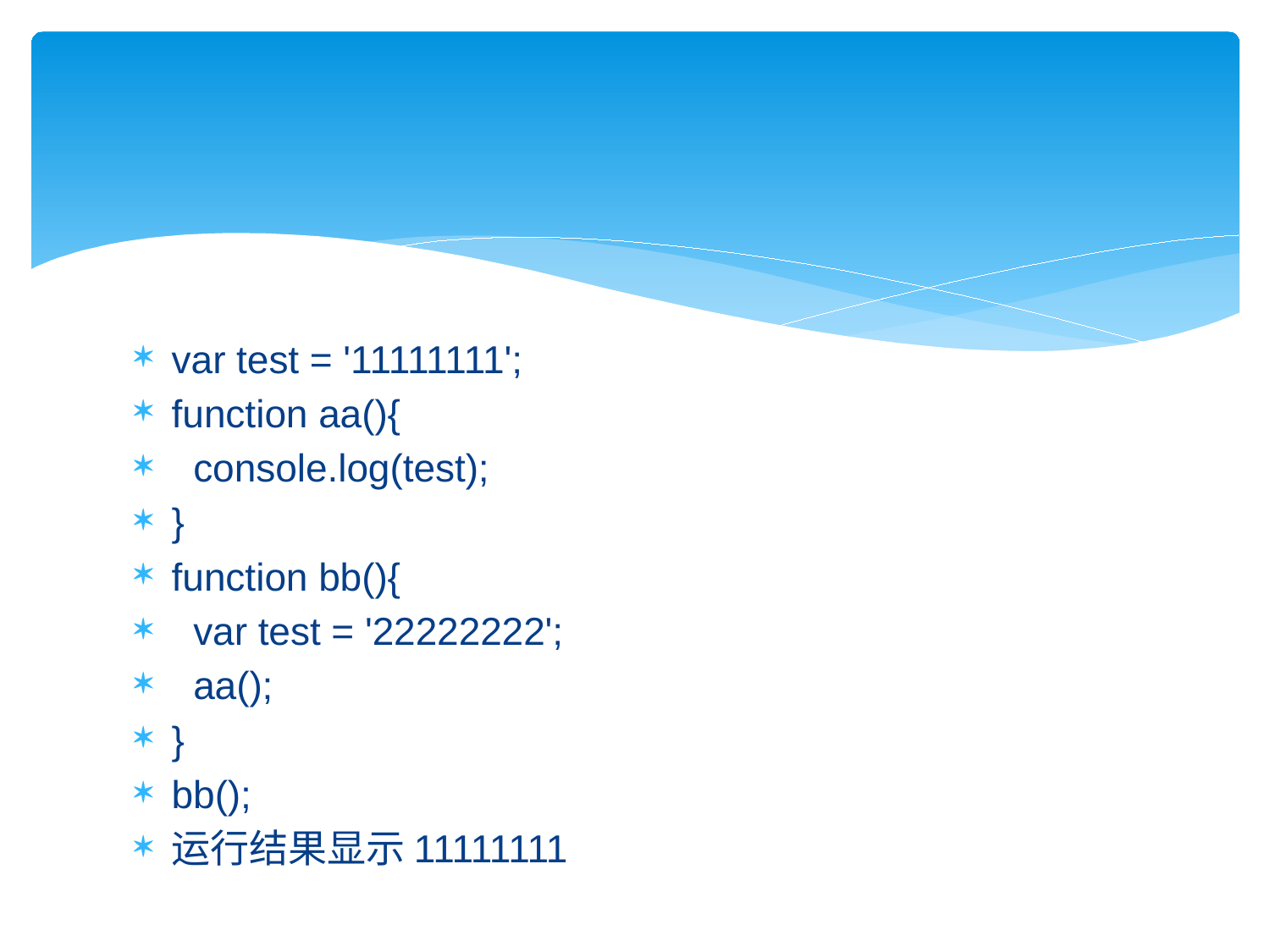

#
var test = '11111111';
function aa(){
  console.log(test);
}
function bb(){
  var test = '22222222';
  aa();
}
bb();
运行结果显示11111111